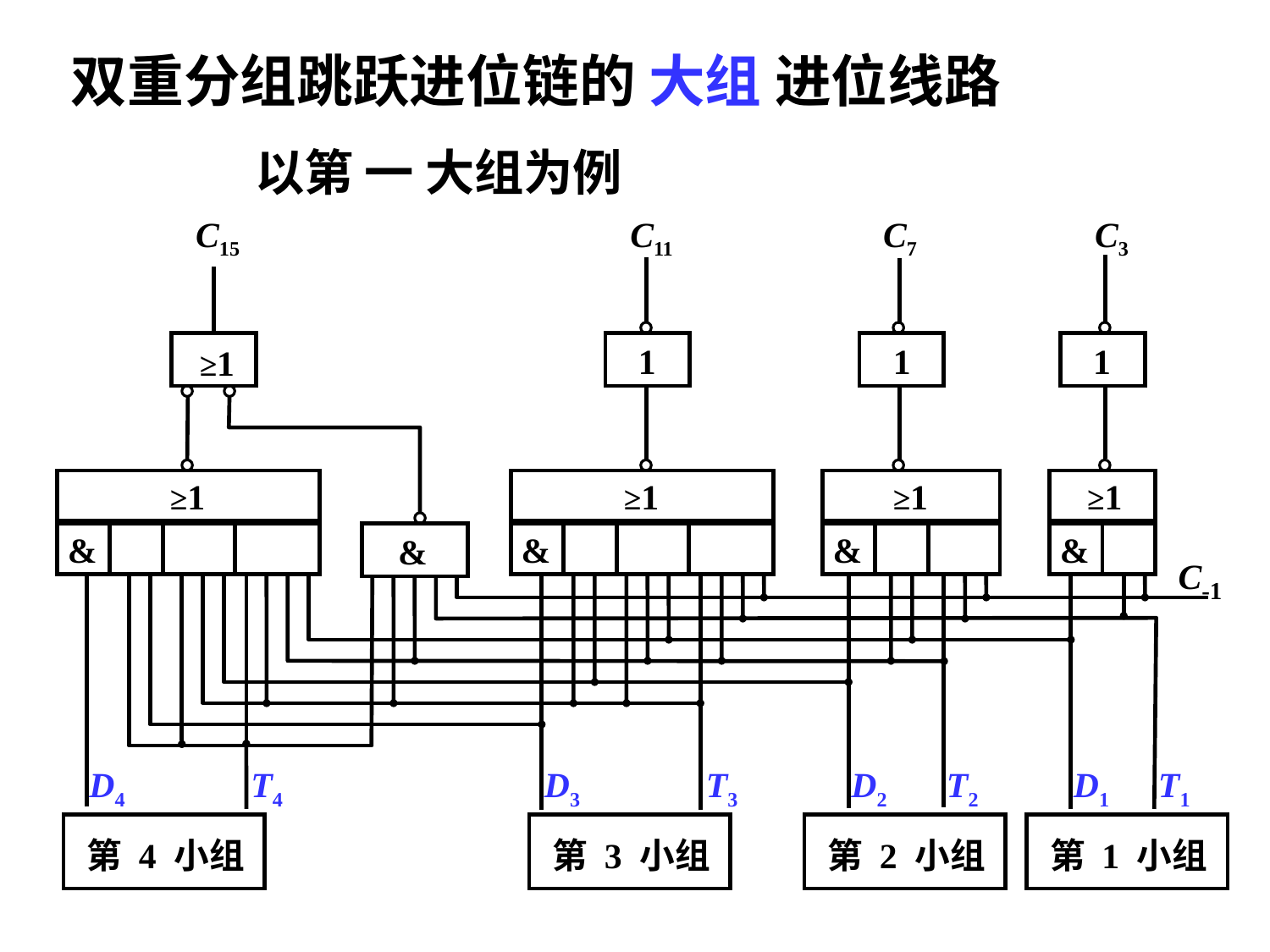

双重分组跳跃进位链的 大组 进位线路
以第 一 大组为例
C15
C11
C7
C3

 1

 1

 1
≥1

≥1
≥1
≥1
≥1

&

&

&

&

 &
C-1

D4
T4
D3
T3
D2
T2
D1
T1

第 4 小组
第 3 小组
第 2 小组
第 1 小组